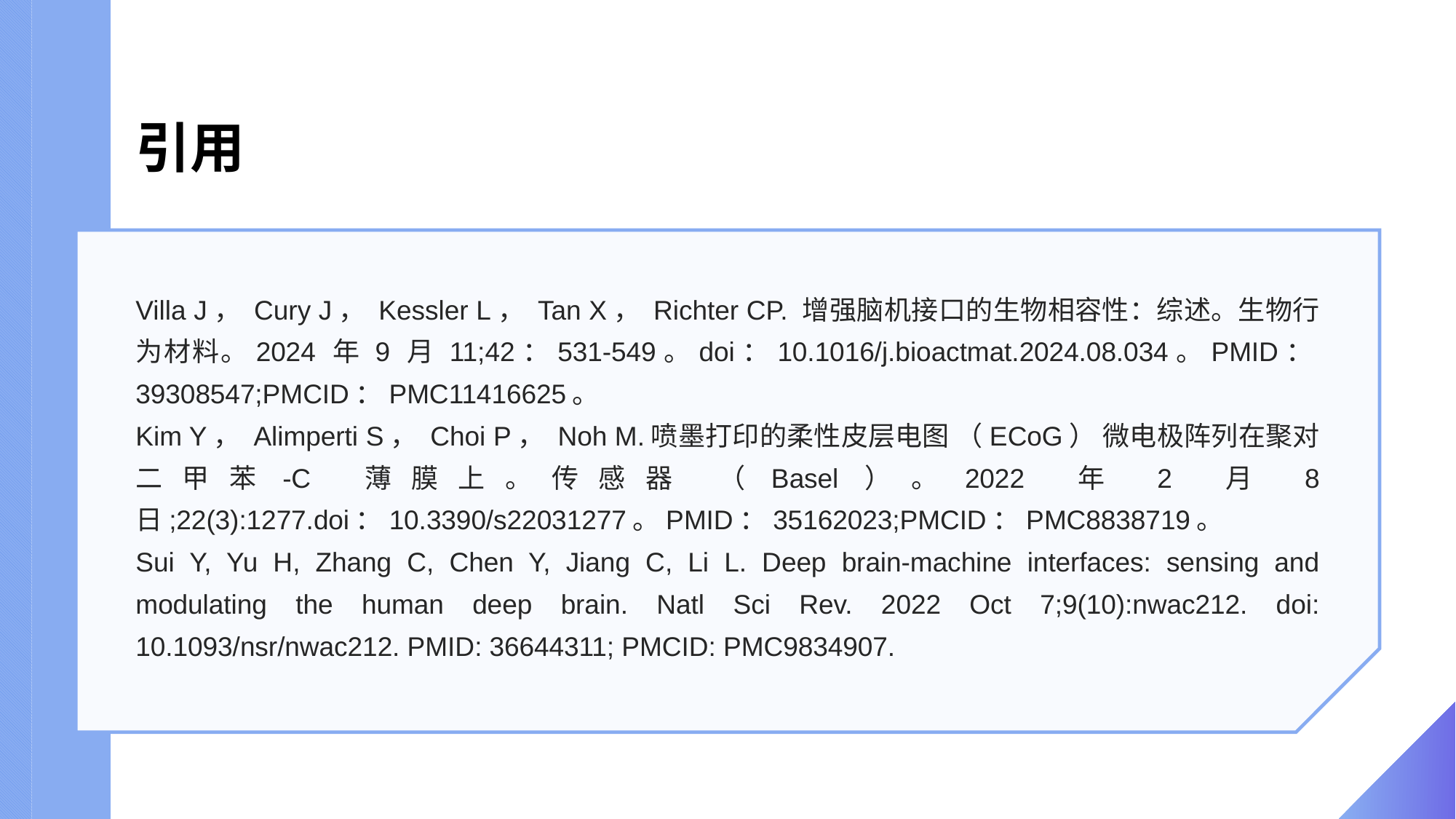

# 引用
Villa J， Cury J， Kessler L， Tan X， Richter CP. 增强脑机接口的生物相容性：综述。生物行为材料。2024 年 9 月 11;42：531-549。doi：10.1016/j.bioactmat.2024.08.034。PMID：39308547;PMCID：PMC11416625。
Kim Y， Alimperti S， Choi P， Noh M.喷墨打印的柔性皮层电图 （ECoG） 微电极阵列在聚对二甲苯-C 薄膜上。传感器 （Basel）。2022 年 2 月 8 日;22(3):1277.doi：10.3390/s22031277。PMID：35162023;PMCID：PMC8838719。
Sui Y, Yu H, Zhang C, Chen Y, Jiang C, Li L. Deep brain-machine interfaces: sensing and modulating the human deep brain. Natl Sci Rev. 2022 Oct 7;9(10):nwac212. doi: 10.1093/nsr/nwac212. PMID: 36644311; PMCID: PMC9834907.